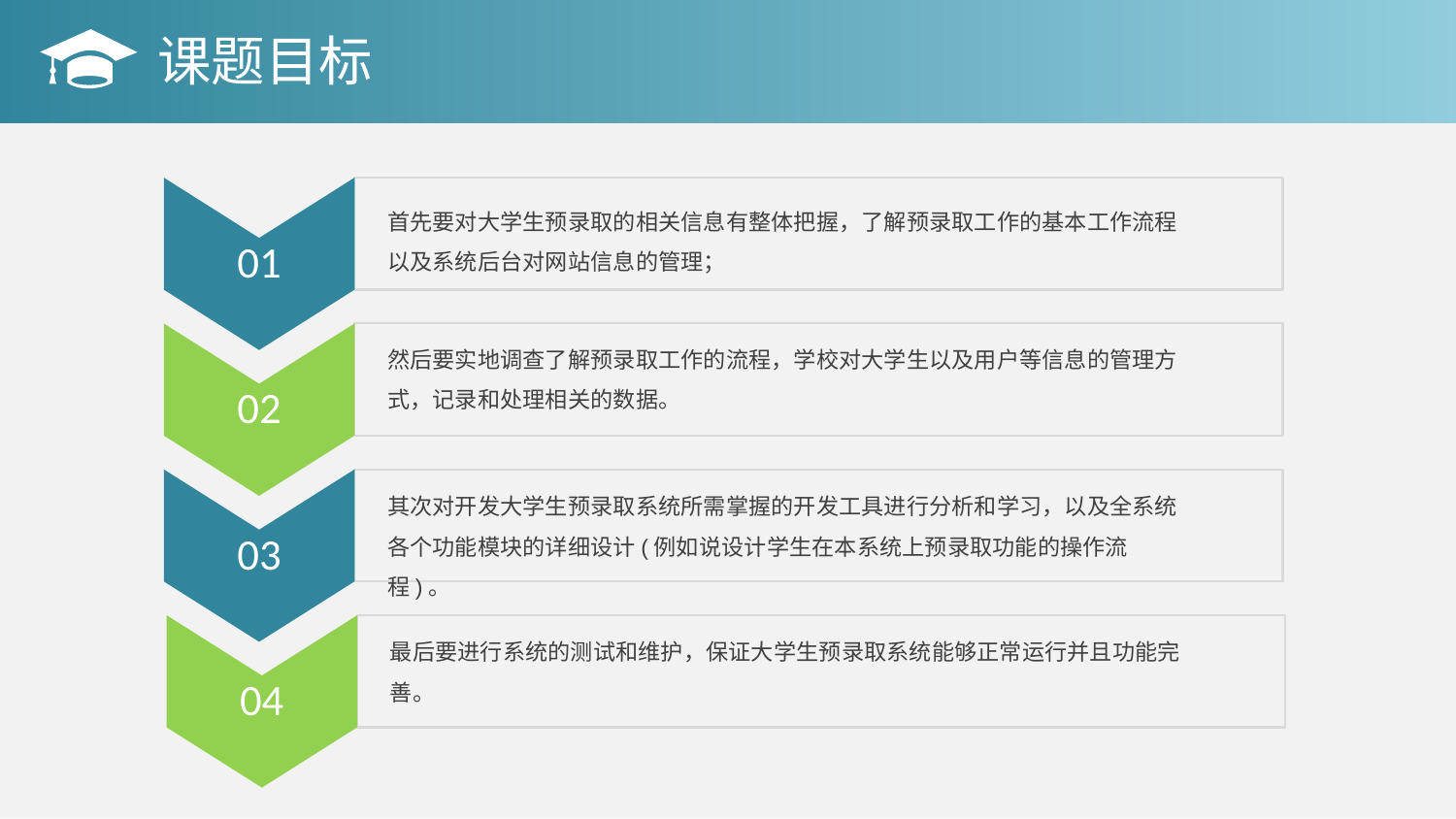

课题目标

01

首先要对大学生预录取的相关信息有整体把握，了解预录取工作的基本工作流程以及系统后台对网站信息的管理；

02
然后要实地调查了解预录取工作的流程，学校对大学生以及用户等信息的管理方式，记录和处理相关的数据。
03

其次对开发大学生预录取系统所需掌握的开发工具进行分析和学习，以及全系统各个功能模块的详细设计(例如说设计学生在本系统上预录取功能的操作流程)。

04
最后要进行系统的测试和维护，保证大学生预录取系统能够正常运行并且功能完善。